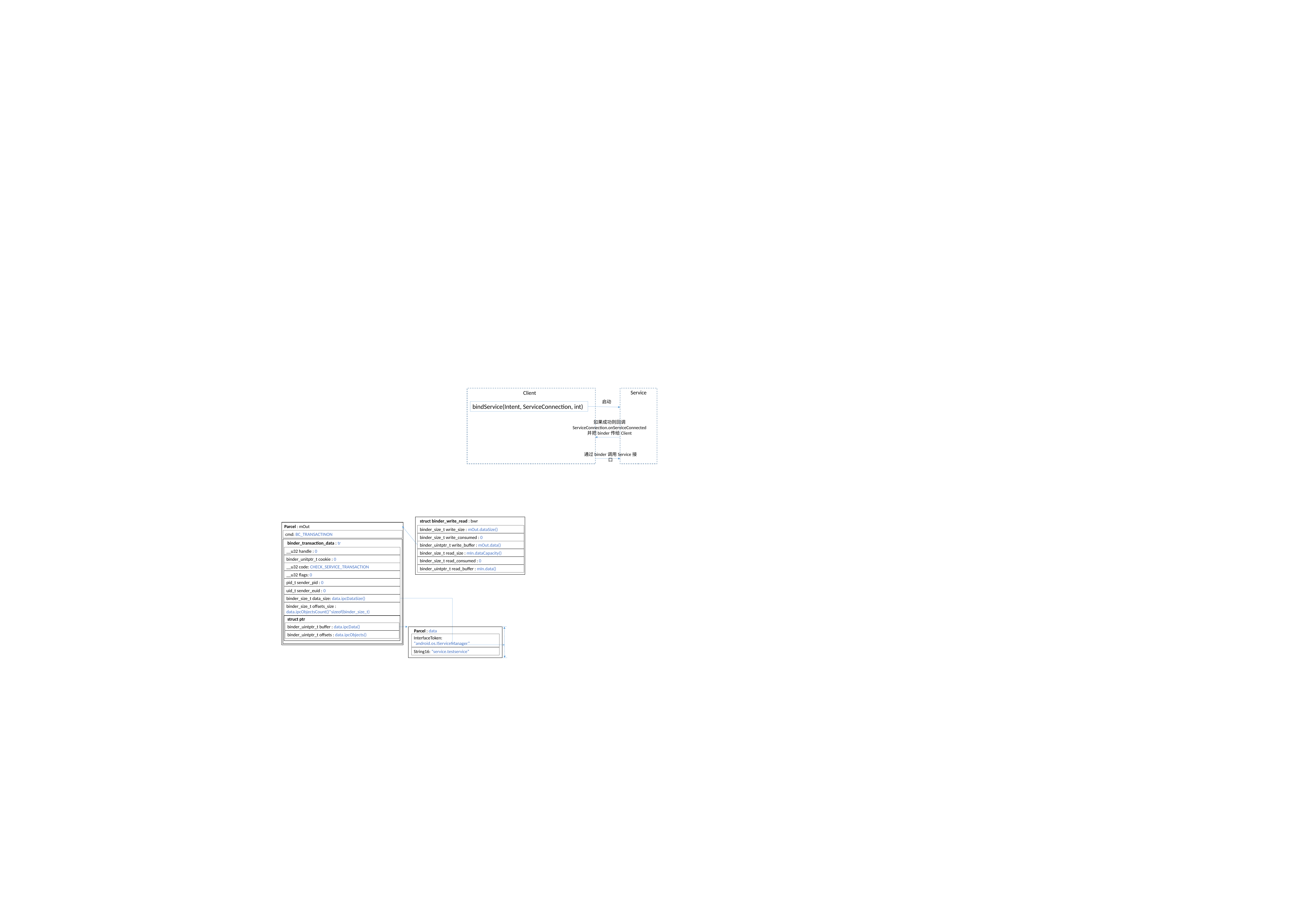

Service
Client

启动
bindService(Intent, ServiceConnection, int)
如果成功则回调
ServiceConnection.onServiceConnected
并把binder传给Client
通过binder调用Service接口
struct binder_write_read : bwr

binder_size_t write_size : mOut.dataSize()
binder_size_t write_consumed : 0
binder_uintptr_t write_buffer : mOut.data()
binder_size_t read_size : mIn.dataCapacity()
binder_size_t read_consumed : 0
binder_uintptr_t read_buffer : mIn.data()

Parcel : mOut
cmd: BC_TRANSACTINON

binder_transaction_data : tr
__u32 handle : 0
binder_unitptr_t cookie : 0
__u32 code: CHECK_SERVICE_TRANSACTION
__u32 flags: 0
pid_t sender_pid : 0
uid_t sender_euid : 0
binder_size_t data_size: data.ipcDataSize()
binder_size_t offsets_size :
data.ipcObjectsCount()*sizeof(binder_size_t)
struct ptr

binder_uintptr_t buffer : data.ipcData()
binder_uintptr_t offsets : data.ipcObjects()
Parcel : data

InterfaceToken:
“android.os.IServiceManager”
String16: “service.testservice”